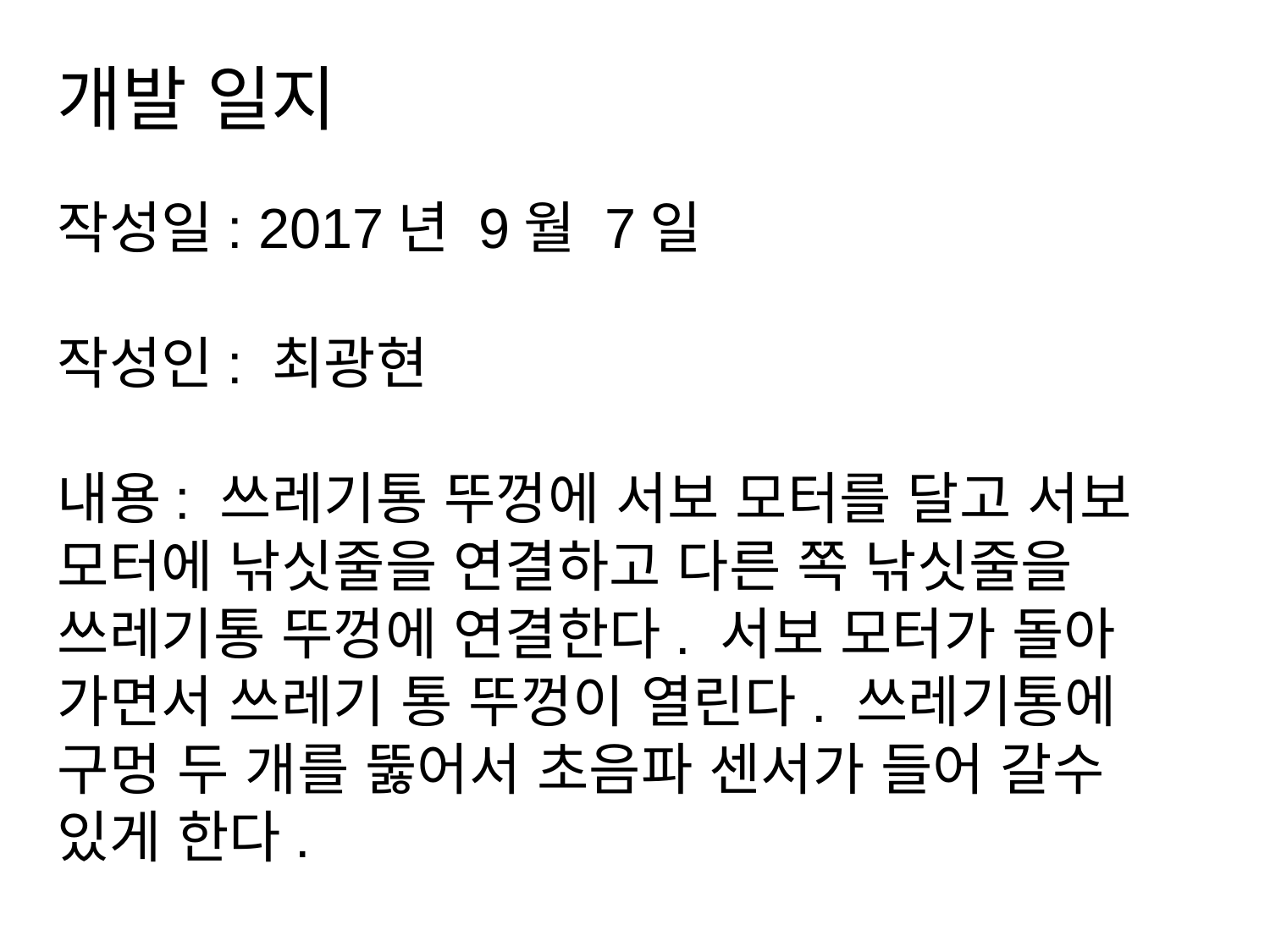

개발 일지
작성일: 2017년 9월 7일

작성인: 최광현

내용: 쓰레기통 뚜껑에 서보 모터를 달고 서보 모터에 낚싯줄을 연결하고 다른 쪽 낚싯줄을 쓰레기통 뚜껑에 연결한다. 서보 모터가 돌아 가면서 쓰레기 통 뚜껑이 열린다. 쓰레기통에 구멍 두 개를 뚫어서 초음파 센서가 들어 갈수 있게 한다.